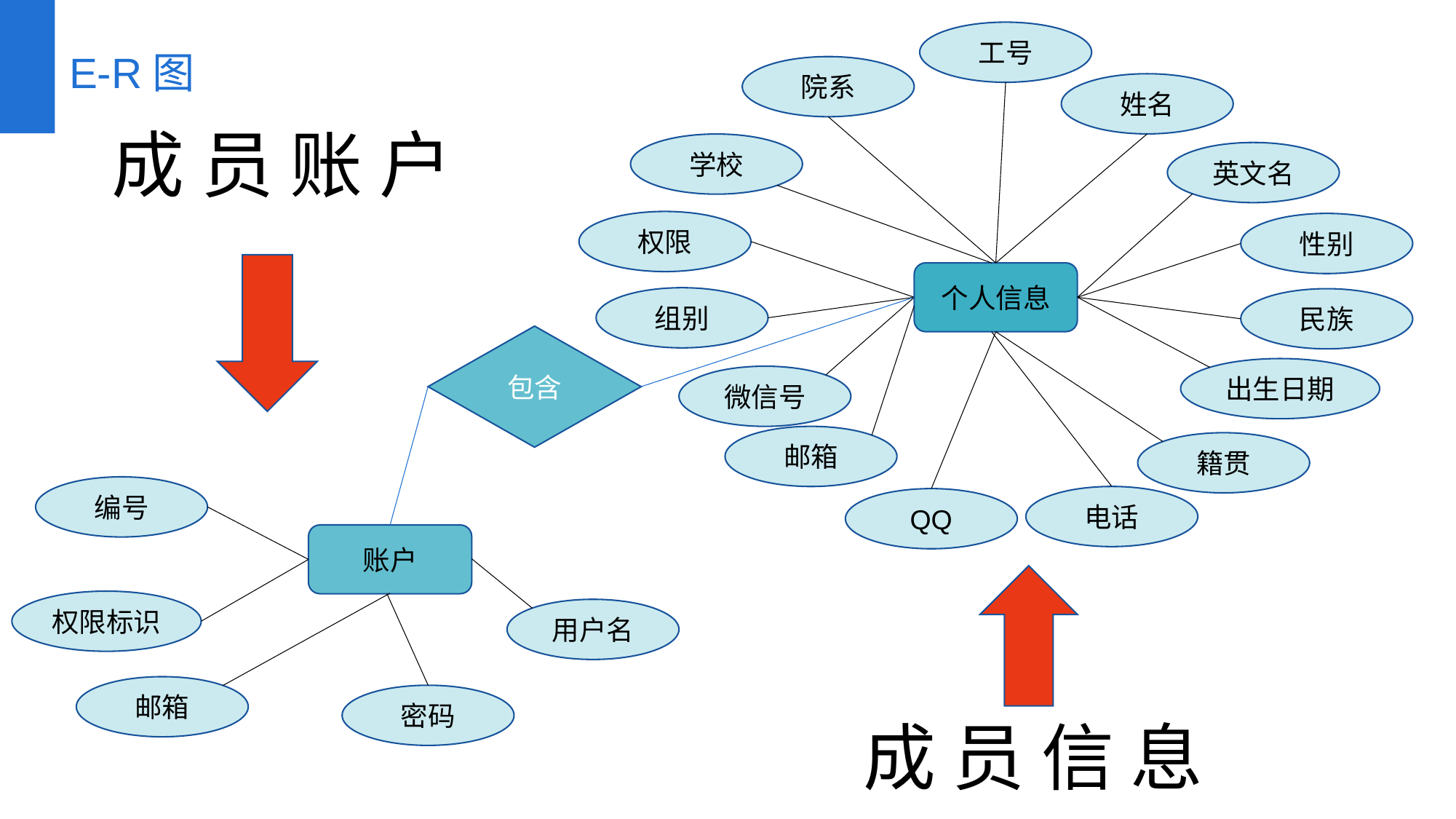

工号
院系
姓名
学校
英文名
权限
性别
个人信息
组别
民族
出生日期
微信号
邮箱
籍贯
电话
QQ
E-R图
成 员 账 户

包含
编号
账户
权限标识
用户名
邮箱
密码

成 员 信 息